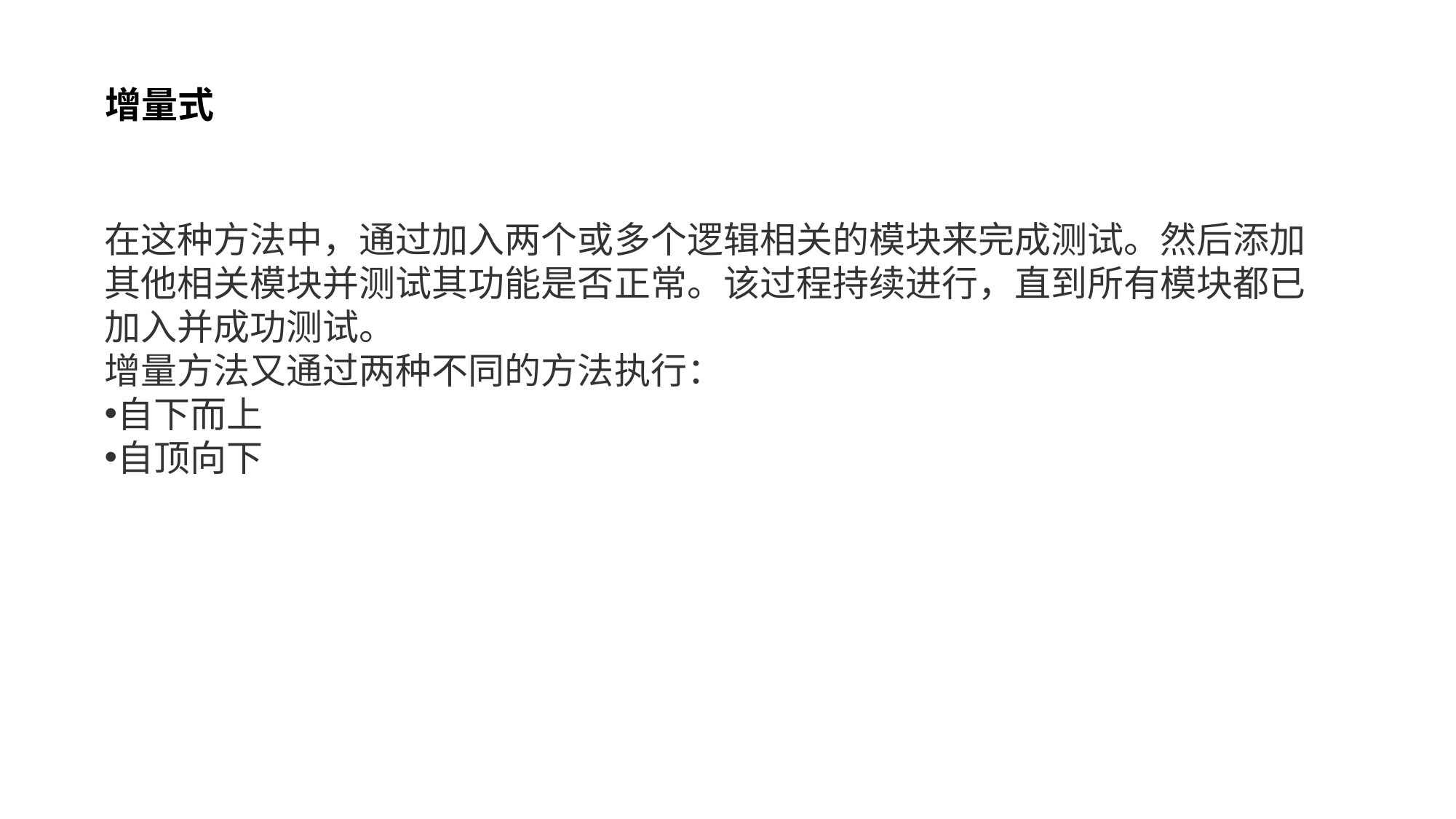

增量式
在这种方法中，通过加入两个或多个逻辑相关的模块来完成测试。然后添加其他相关模块并测试其功能是否正常。该过程持续进行，直到所有模块都已加入并成功测试。
增量方法又通过两种不同的方法执行：
自下而上
自顶向下